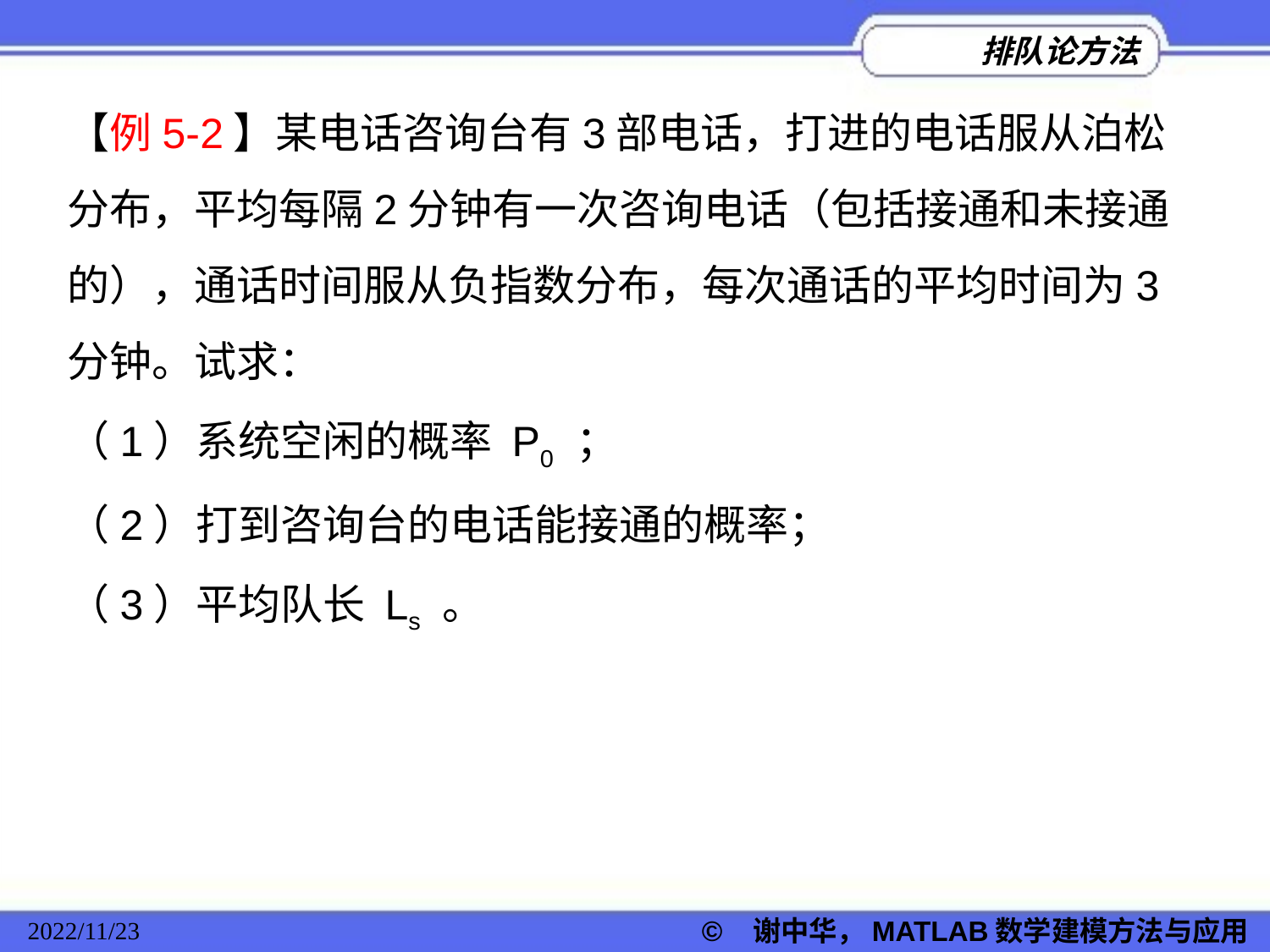

【例5-2】某电话咨询台有3部电话，打进的电话服从泊松分布，平均每隔2分钟有一次咨询电话（包括接通和未接通的），通话时间服从负指数分布，每次通话的平均时间为3分钟。试求：
（1）系统空闲的概率 P0 ；
（2）打到咨询台的电话能接通的概率；
（3）平均队长 Ls 。
2022/11/23
©   谢中华，MATLAB数学建模方法与应用